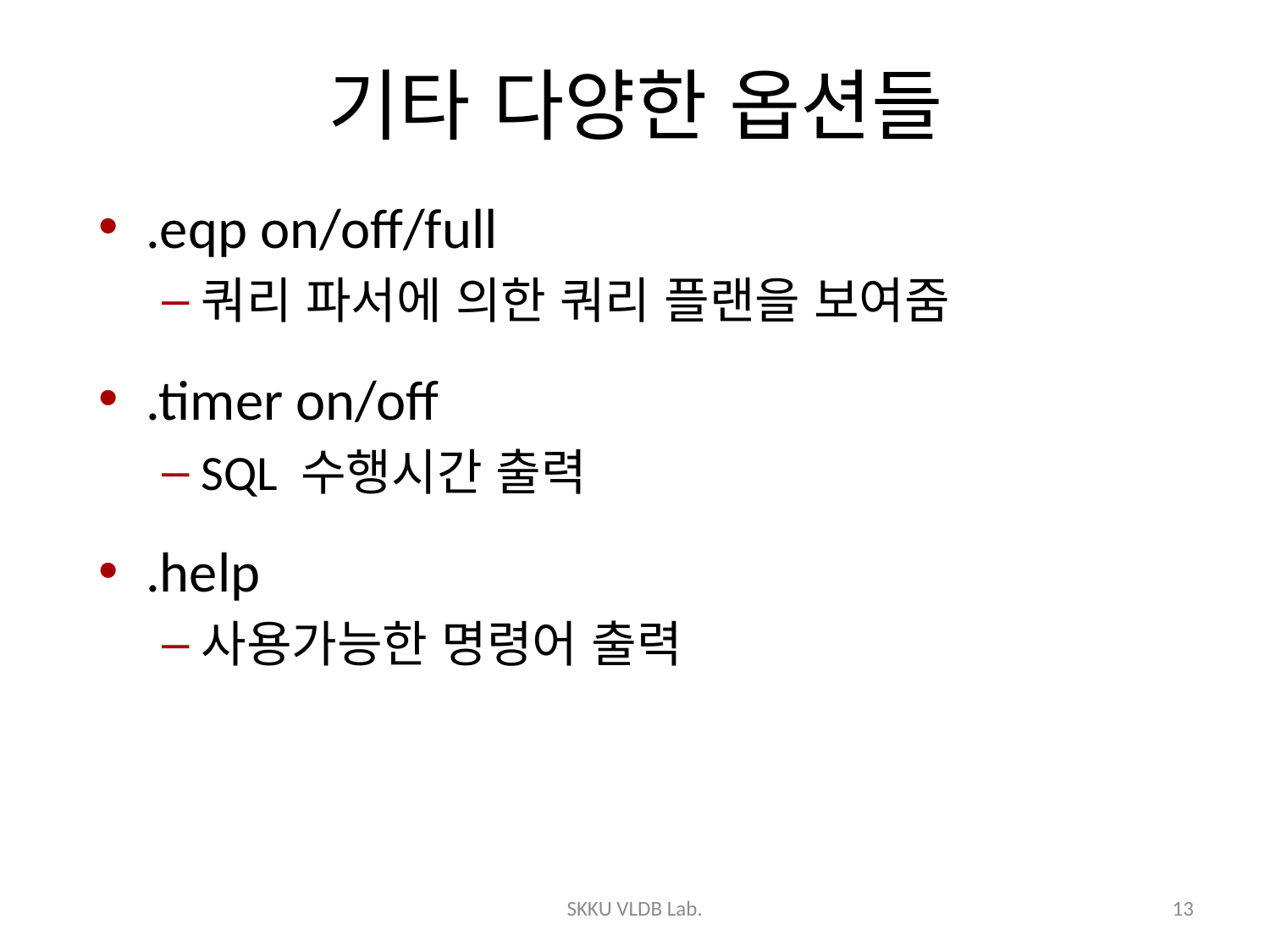

# 기타 다양한 옵션들
.eqp on/off/full
쿼리 파서에 의한 쿼리 플랜을 보여줌
.timer on/off
SQL 수행시간 출력
.help
사용가능한 명령어 출력
SKKU VLDB Lab.
13